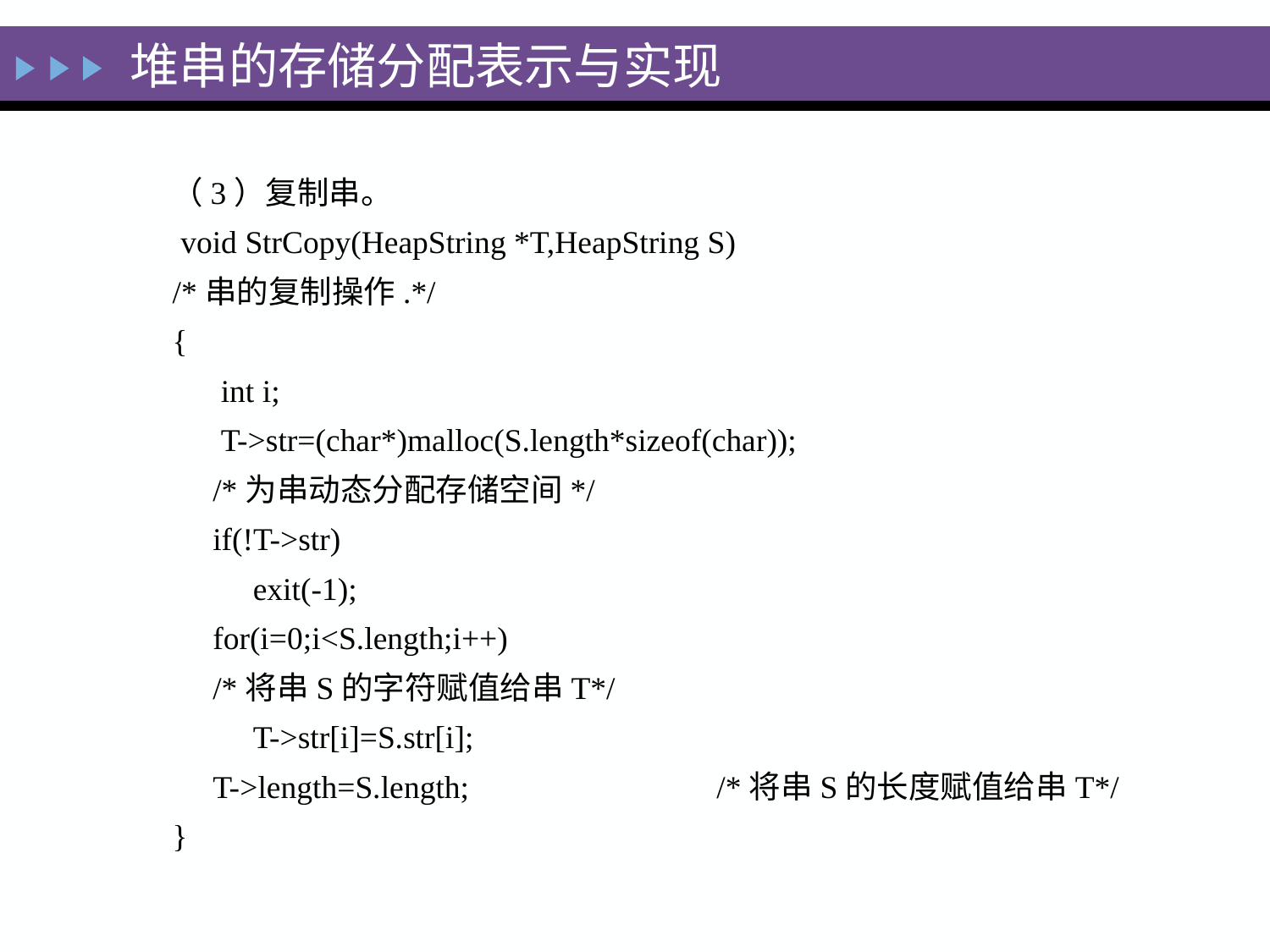

# 堆串的存储分配表示与实现
 （3）复制串。
   void StrCopy(HeapString *T,HeapString S)
  /*串的复制操作.*/
  {
        int i;
        T->str=(char*)malloc(S.length*sizeof(char));
       /*为串动态分配存储空间*/
       if(!T->str)
            exit(-1);
       for(i=0;i<S.length;i++)
       /*将串S的字符赋值给串T*/
            T->str[i]=S.str[i];
       T->length=S.length; 		/*将串S的长度赋值给串T*/
  }